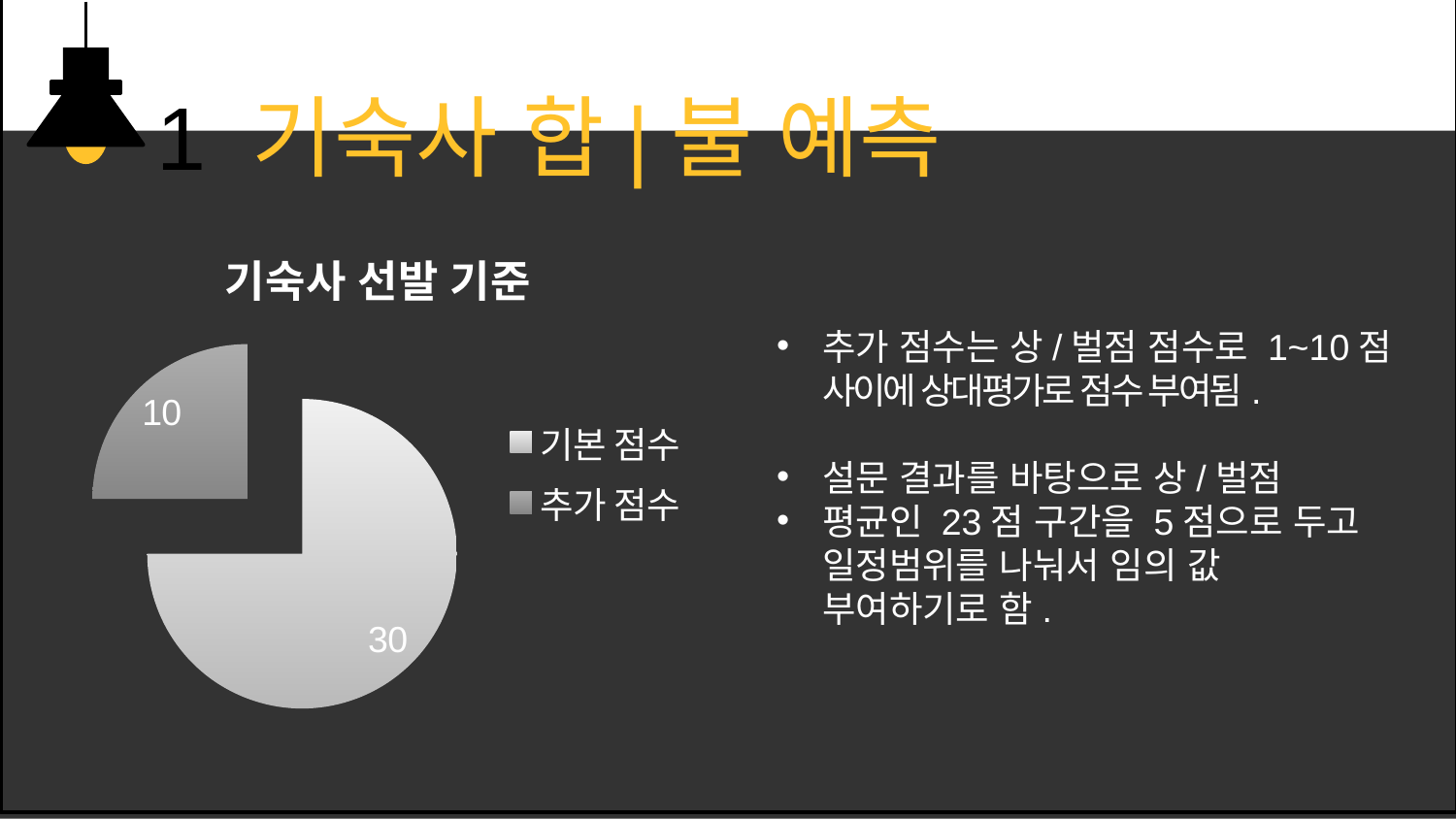

1 기숙사 합|불 예측

### Chart:

| Category | 기숙사 선발 기준 |
|---|---|
| 기본 점수 | 30.0 |
| 추가 점수 | 10.0 |
추가 점수는 상/벌점 점수로 1~10점 사이에 상대평가로 점수 부여됨.

설문 결과를 바탕으로 상/벌점
평균인 23점 구간을 5점으로 두고 일정범위를 나눠서 임의 값 부여하기로 함.